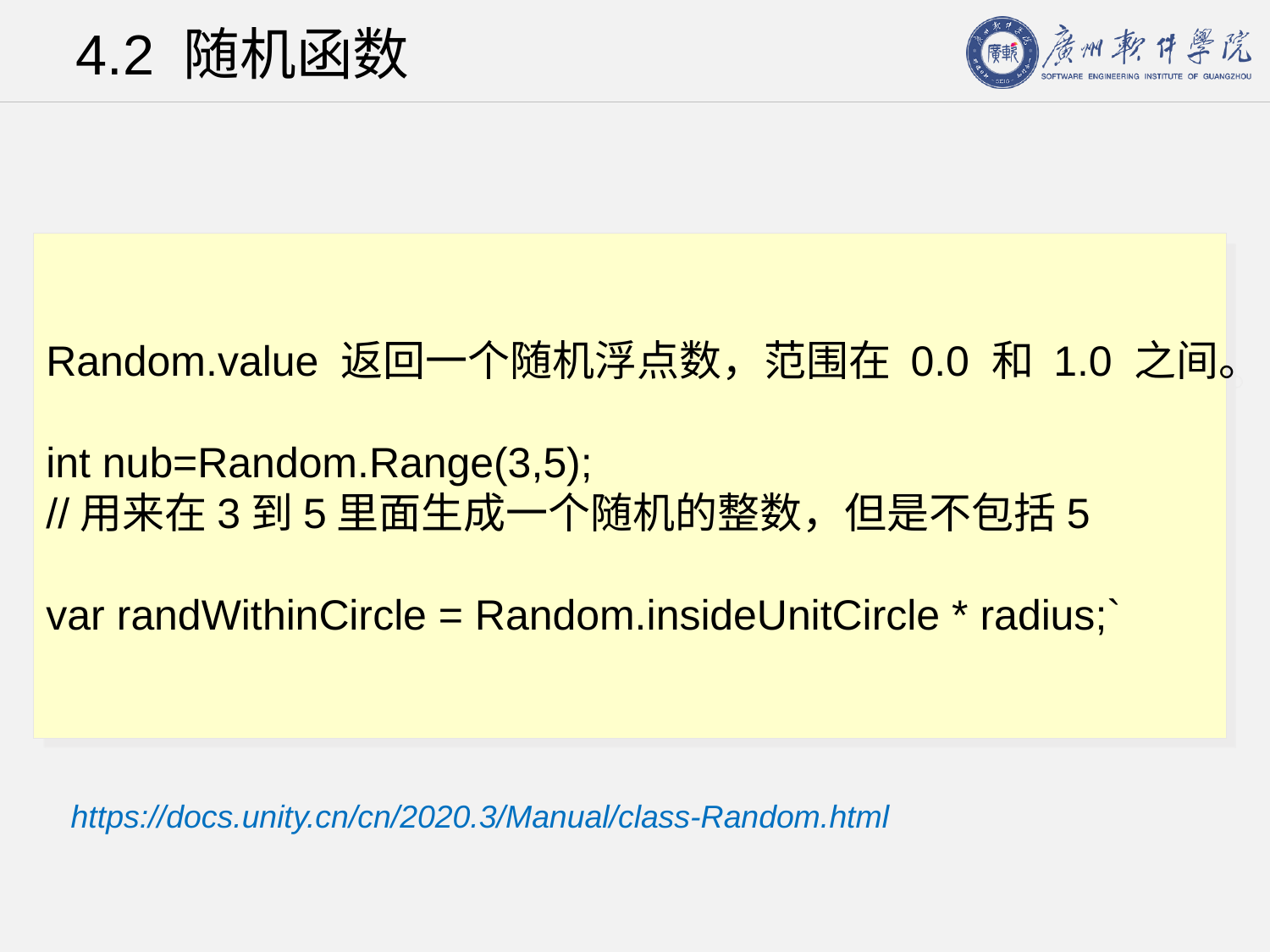

# 4.2 随机函数
Random.value 返回一个随机浮点数，范围在 0.0 和 1.0 之间。

int nub=Random.Range(3,5);
//用来在3到5里面生成一个随机的整数，但是不包括5

var randWithinCircle = Random.insideUnitCircle * radius;`
https://docs.unity.cn/cn/2020.3/Manual/class-Random.html